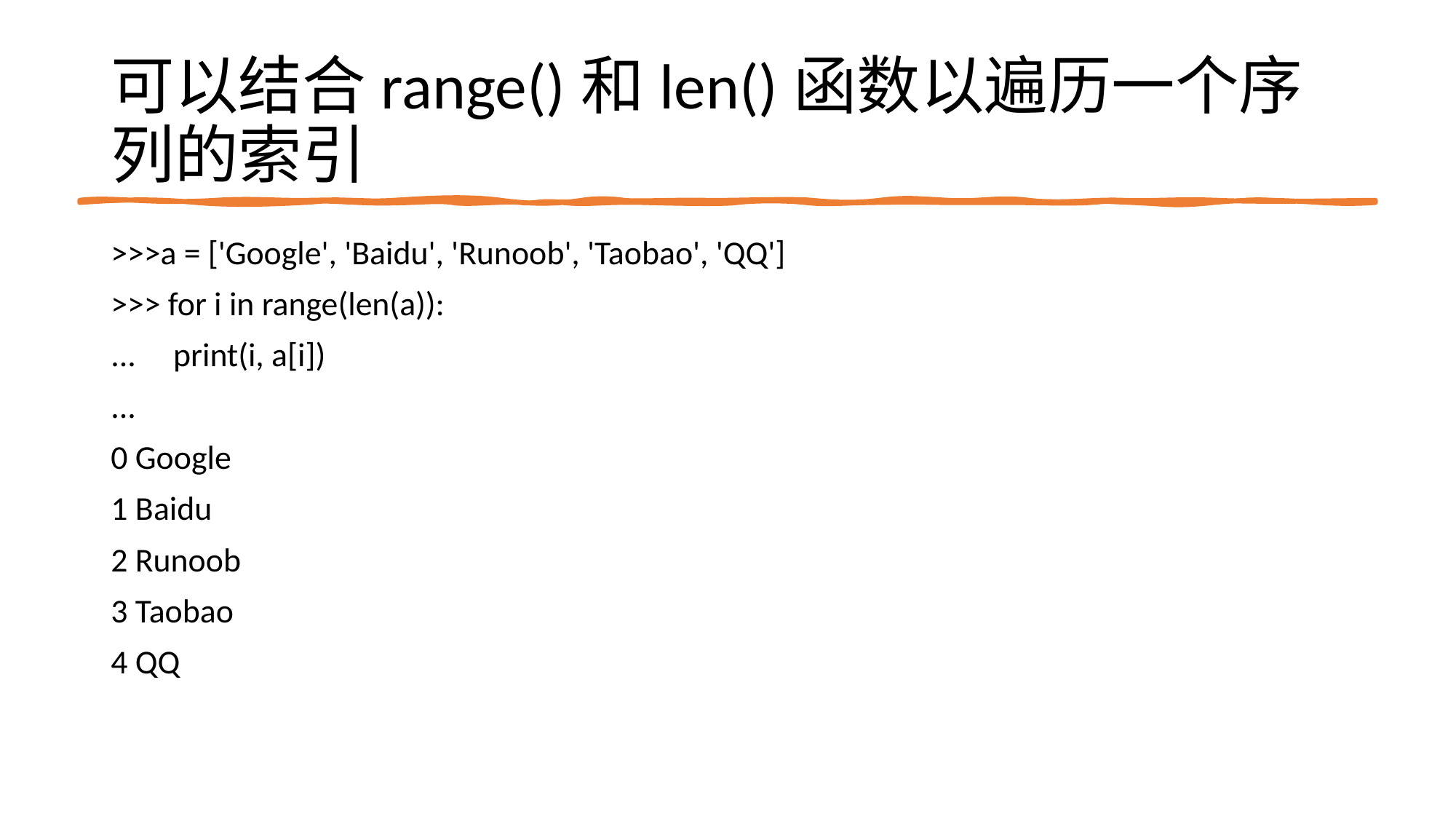

# 可以结合range()和len()函数以遍历一个序列的索引

>>>a = ['Google', 'Baidu', 'Runoob', 'Taobao', 'QQ']
>>> for i in range(len(a)):
...     print(i, a[i])
...
0 Google
1 Baidu
2 Runoob
3 Taobao
4 QQ